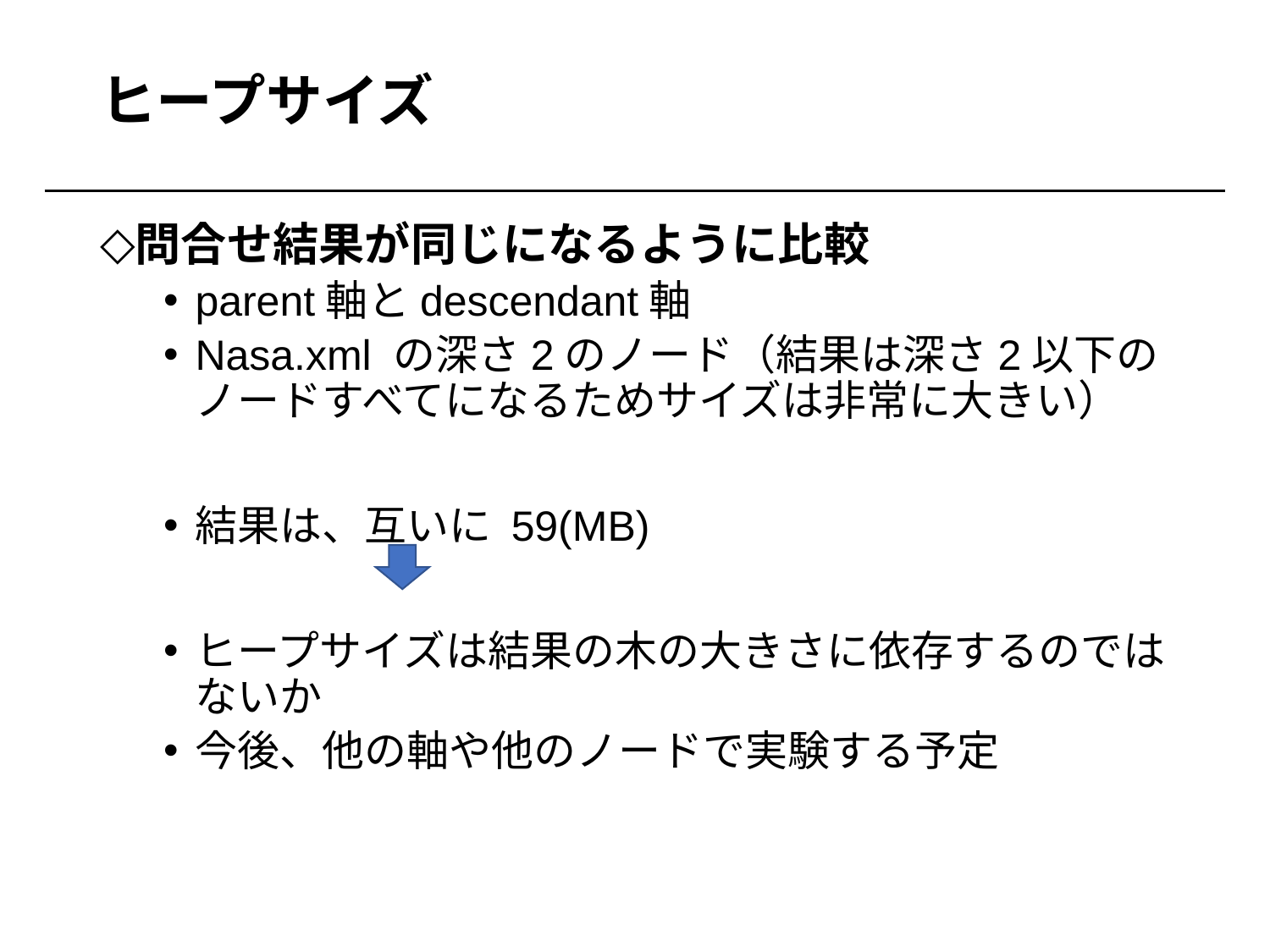

# ヒープサイズ
問合せ結果が同じになるように比較
parent軸とdescendant軸
Nasa.xml の深さ2のノード（結果は深さ2以下のノードすべてになるためサイズは非常に大きい）

結果は、互いに 59(MB)

ヒープサイズは結果の木の大きさに依存するのではないか
今後、他の軸や他のノードで実験する予定